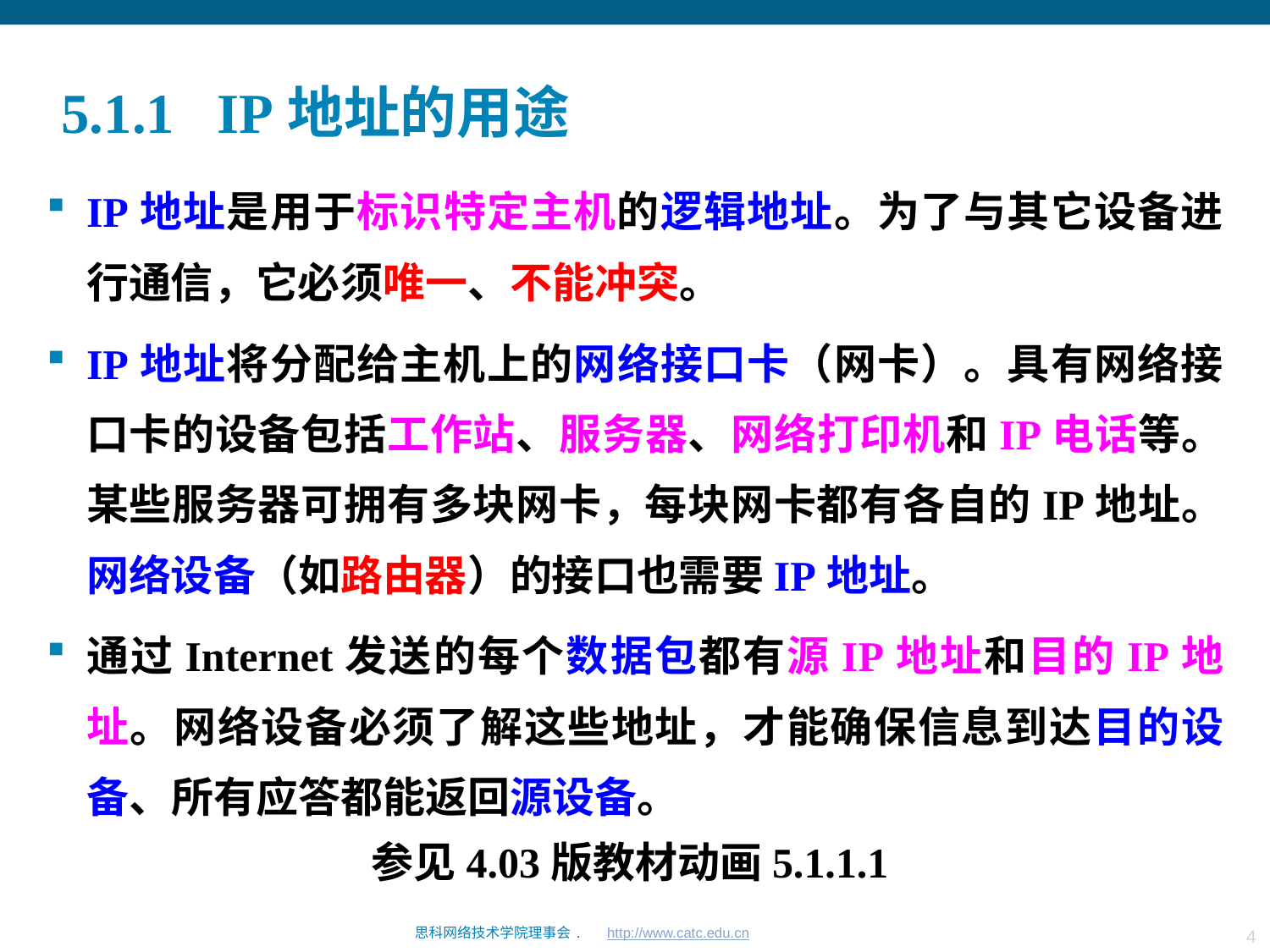

# 5.1.1   IP地址的用途
IP地址是用于标识特定主机的逻辑地址。为了与其它设备进行通信，它必须唯一、不能冲突。
IP地址将分配给主机上的网络接口卡（网卡）。具有网络接口卡的设备包括工作站、服务器、网络打印机和IP电话等。某些服务器可拥有多块网卡，每块网卡都有各自的IP地址。网络设备（如路由器）的接口也需要IP地址。
通过Internet发送的每个数据包都有源IP地址和目的IP地址。网络设备必须了解这些地址，才能确保信息到达目的设备、所有应答都能返回源设备。
参见4.03版教材动画5.1.1.1